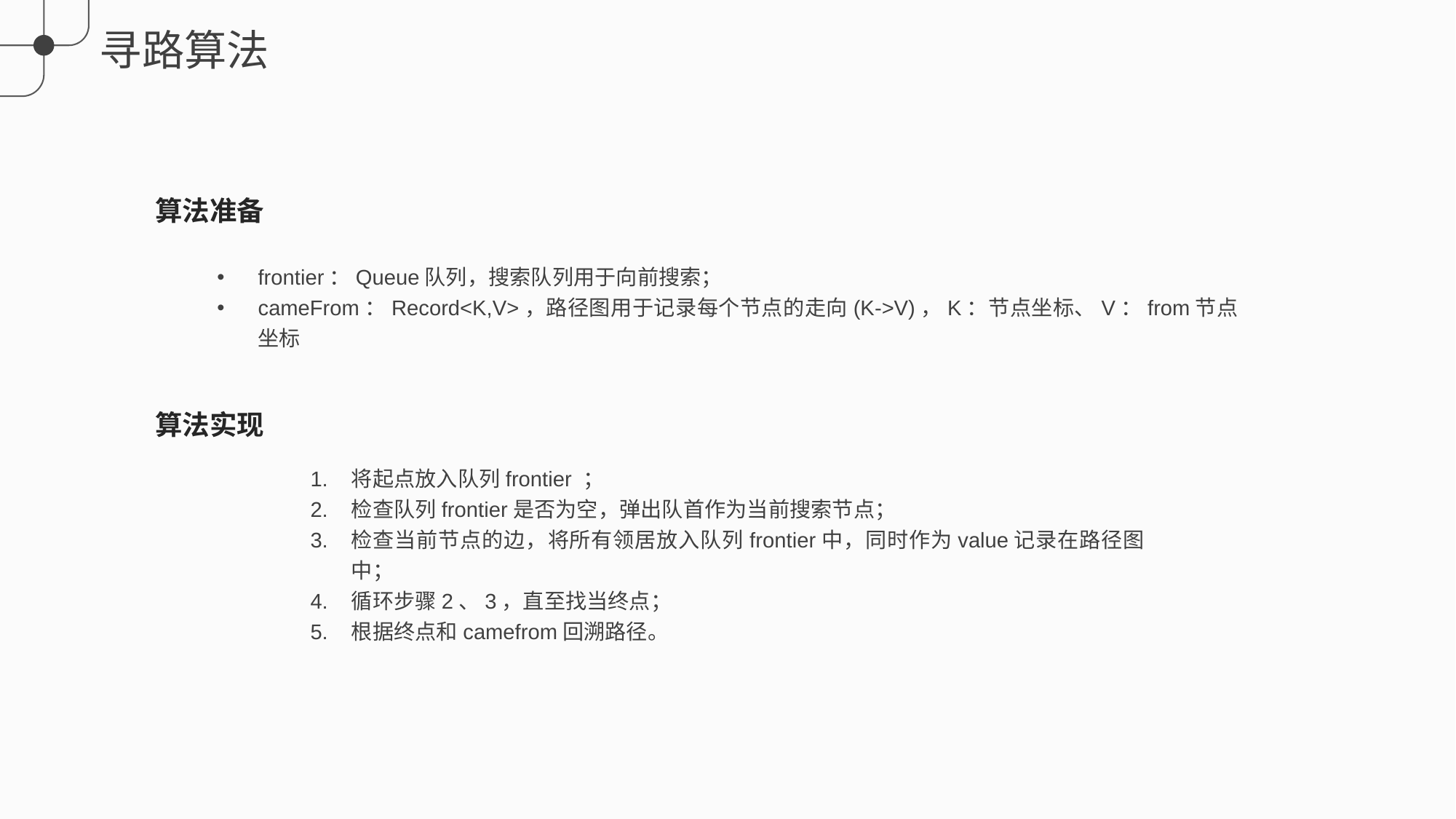

算法准备
frontier：Queue队列，搜索队列用于向前搜索；
cameFrom：Record<K,V>，路径图用于记录每个节点的走向(K->V)，K：节点坐标、V：from节点坐标
算法实现
将起点放入队列frontier ；
检查队列frontier是否为空，弹出队首作为当前搜索节点；
检查当前节点的边，将所有领居放入队列frontier中，同时作为value记录在路径图中；
循环步骤2、3，直至找当终点；
根据终点和camefrom回溯路径。